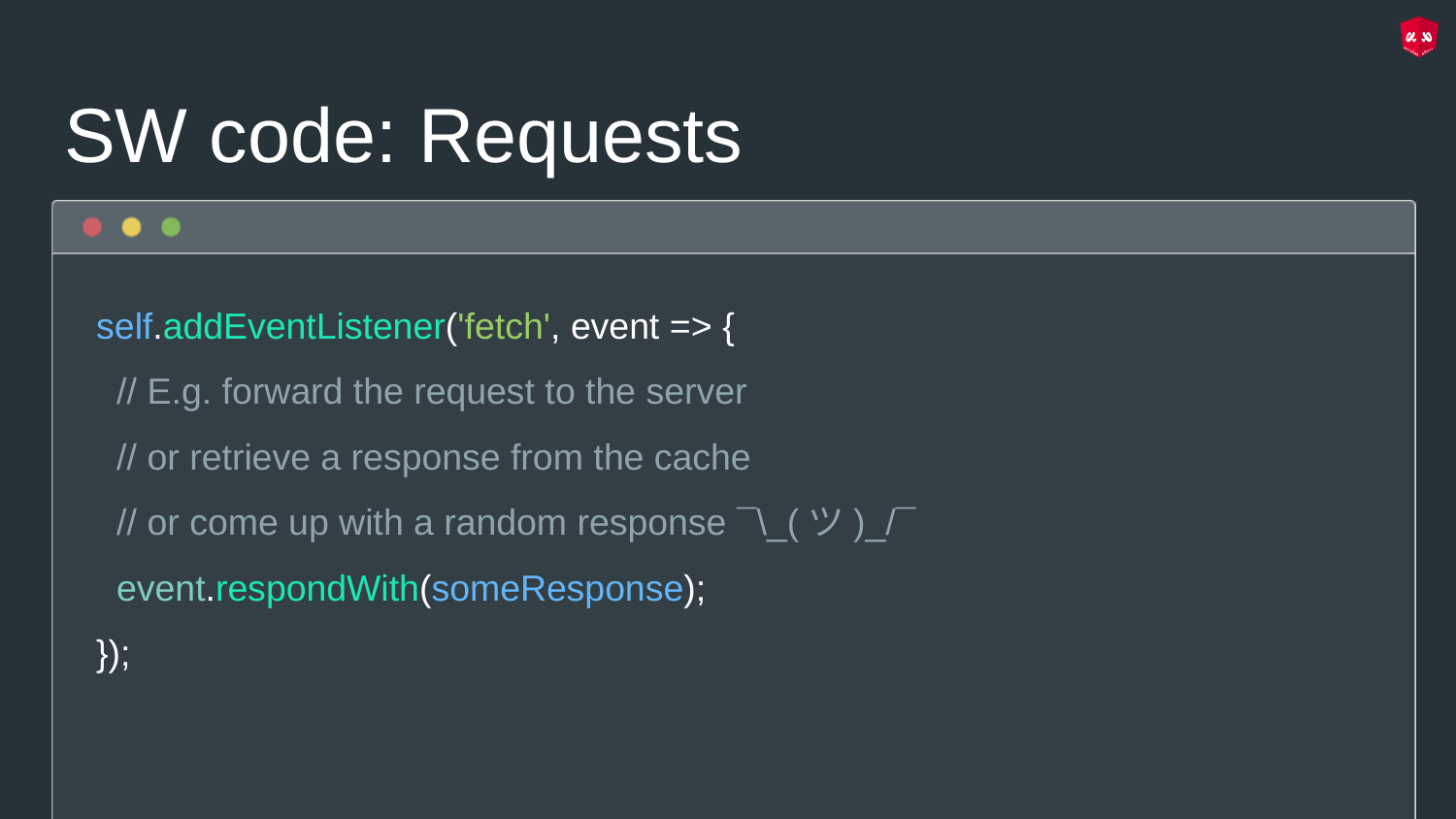

# SW code: Requests
self.addEventListener('fetch', event => {
  // E.g. forward the request to the server
  // or retrieve a response from the cache
  // or come up with a random response ¯\_(ツ)_/¯
  event.respondWith(someResponse);
});
\